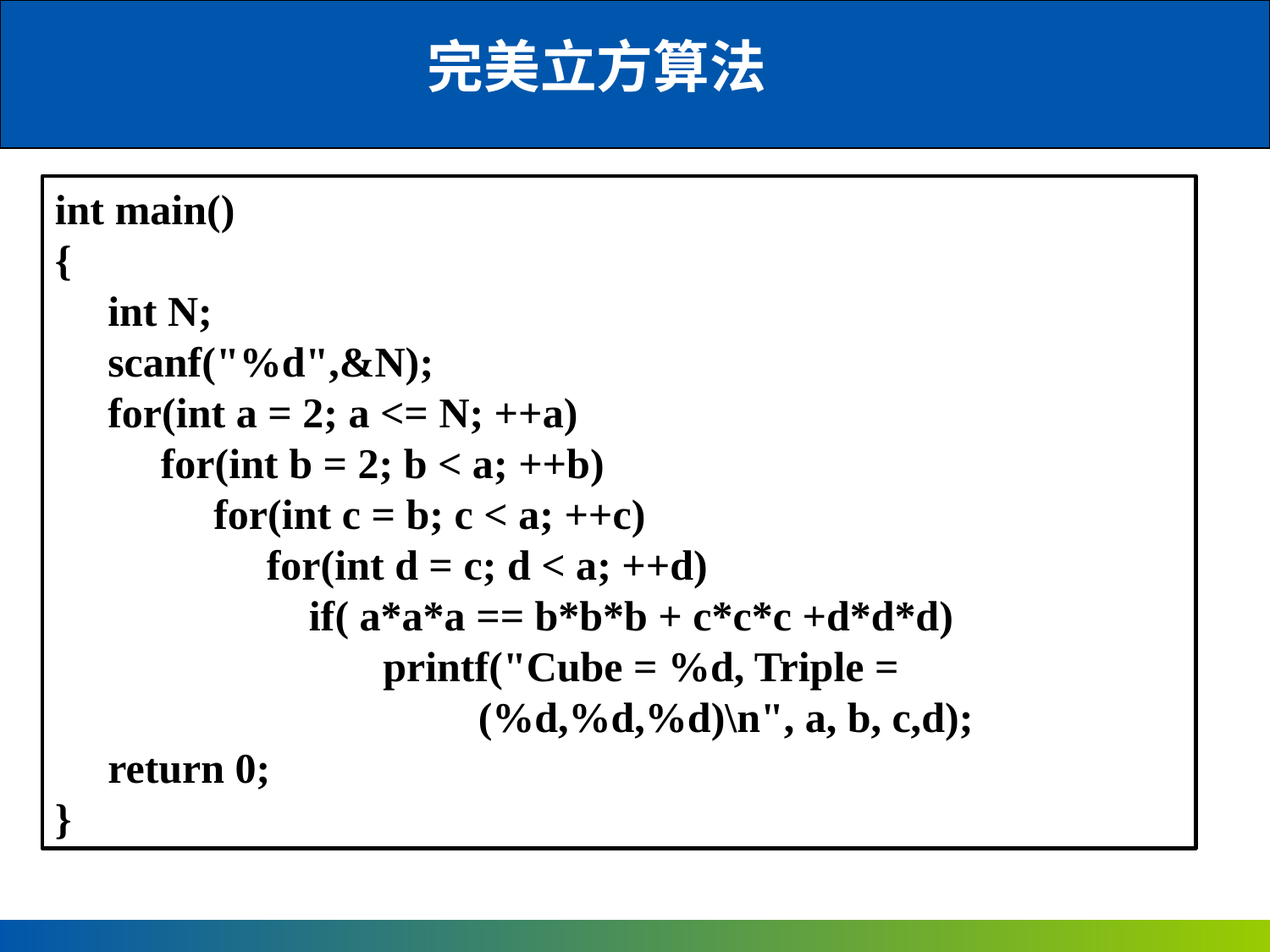

完美立方算法
int main()
{
     int N;
     scanf("%d",&N);
     for(int a = 2; a <= N; ++a)
          for(int b = 2; b < a; ++b)
               for(int c = b; c < a; ++c)
                    for(int d = c; d < a; ++d)
                        if( a*a*a == b*b*b + c*c*c +d*d*d)
                               printf("Cube = %d, Triple =
                                        (%d,%d,%d)\n", a, b, c,d);
     return 0;
}